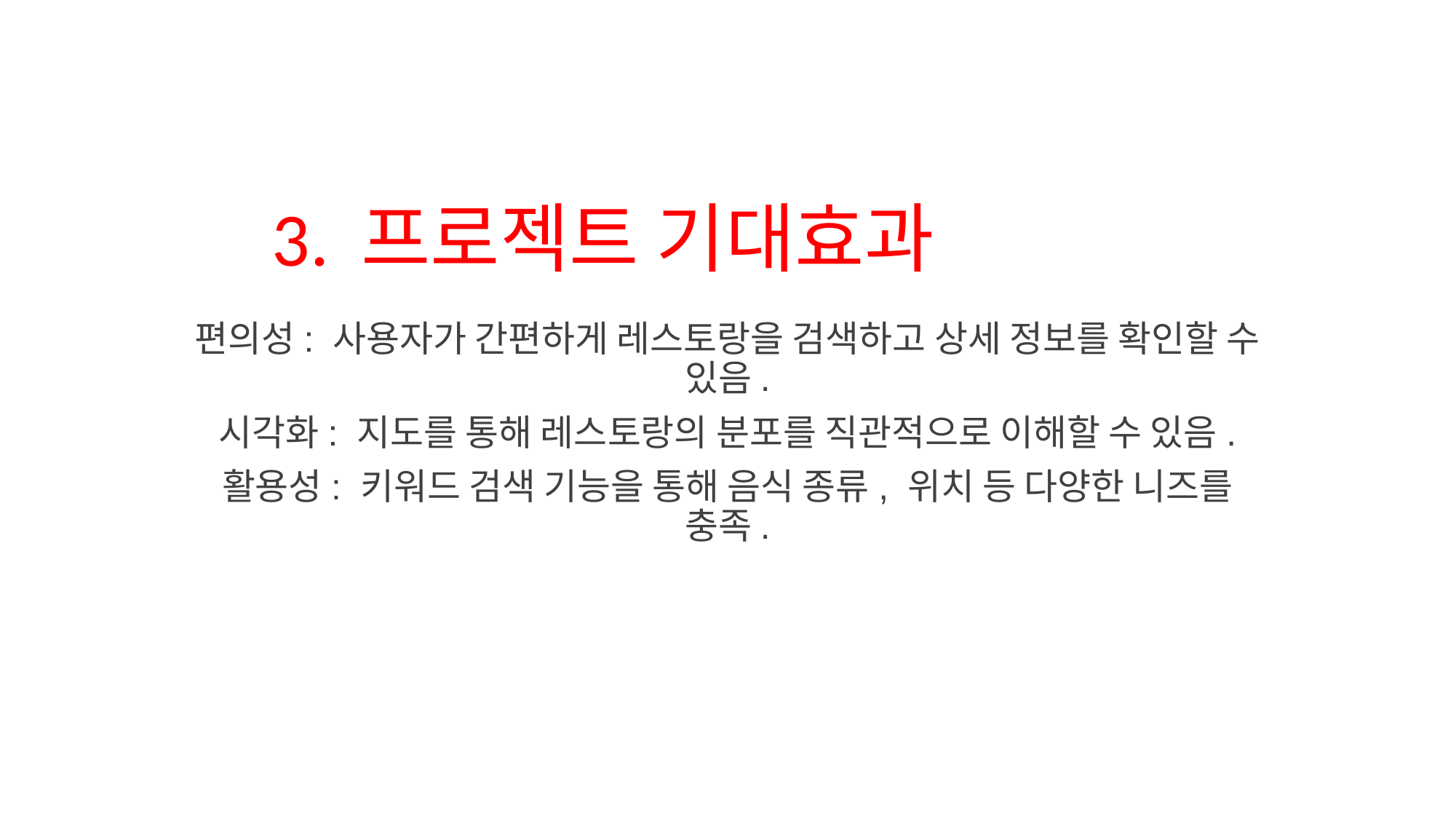

# 3. 프로젝트 기대효과
편의성: 사용자가 간편하게 레스토랑을 검색하고 상세 정보를 확인할 수 있음.
시각화: 지도를 통해 레스토랑의 분포를 직관적으로 이해할 수 있음.
활용성: 키워드 검색 기능을 통해 음식 종류, 위치 등 다양한 니즈를 충족.